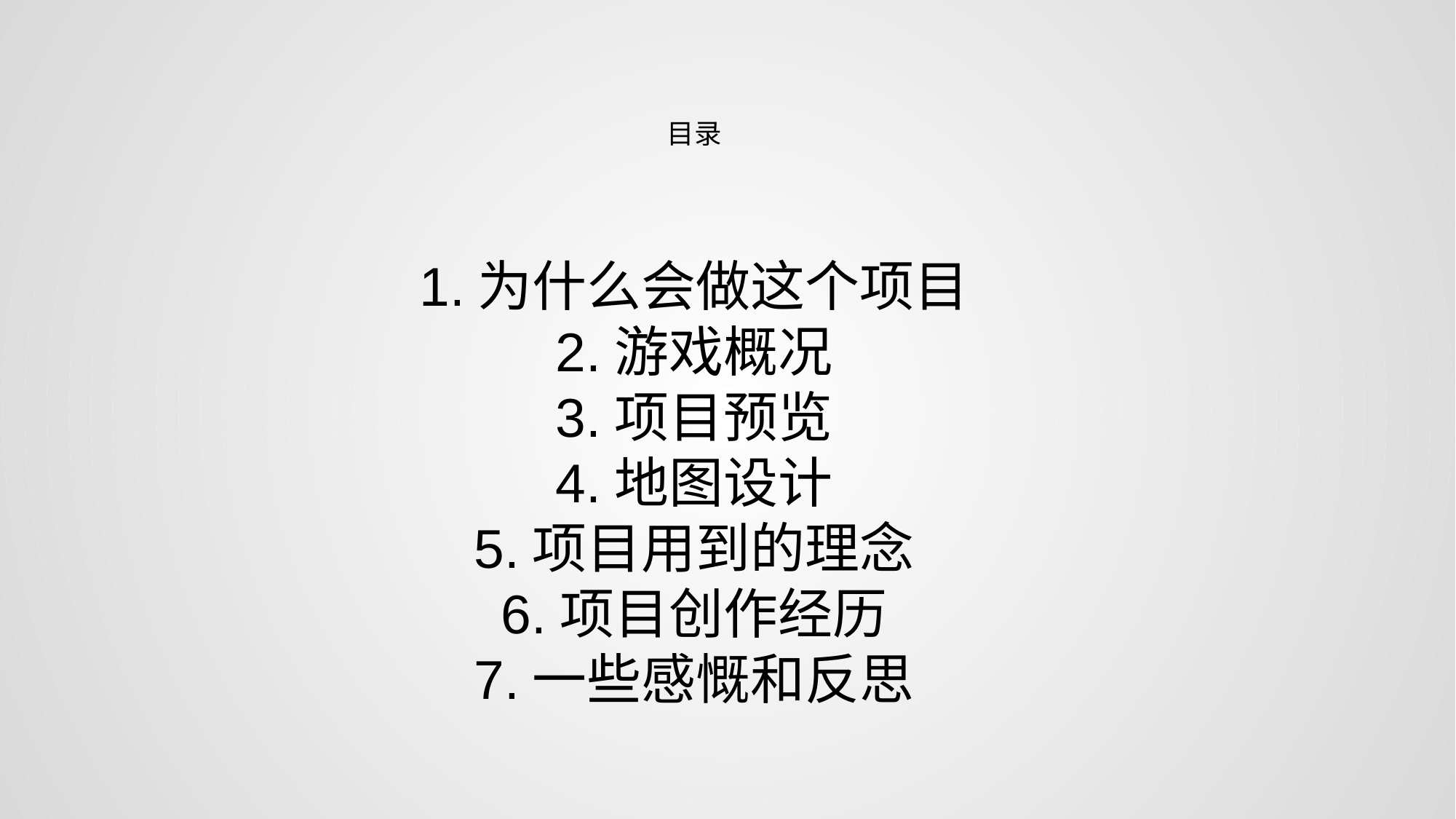

目录
1.为什么会做这个项目
2.游戏概况
3.项目预览
4.地图设计
5.项目用到的理念
6.项目创作经历
7.一些感慨和反思